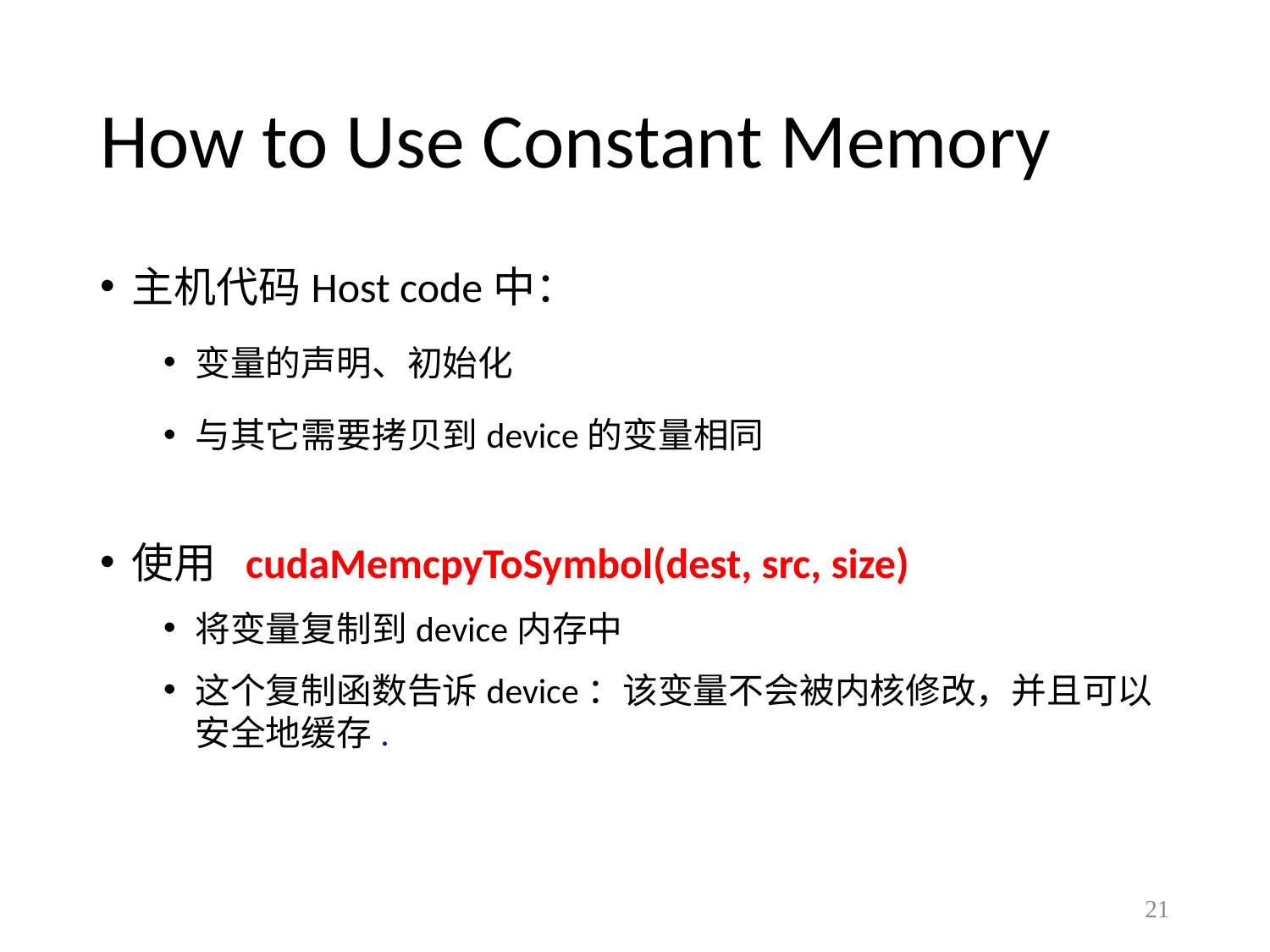

# How to Use Constant Memory
主机代码Host code中：
变量的声明、初始化
与其它需要拷贝到device的变量相同

使用  cudaMemcpyToSymbol(dest, src, size)
将变量复制到device内存中
这个复制函数告诉device：该变量不会被内核修改，并且可以安全地缓存.

21